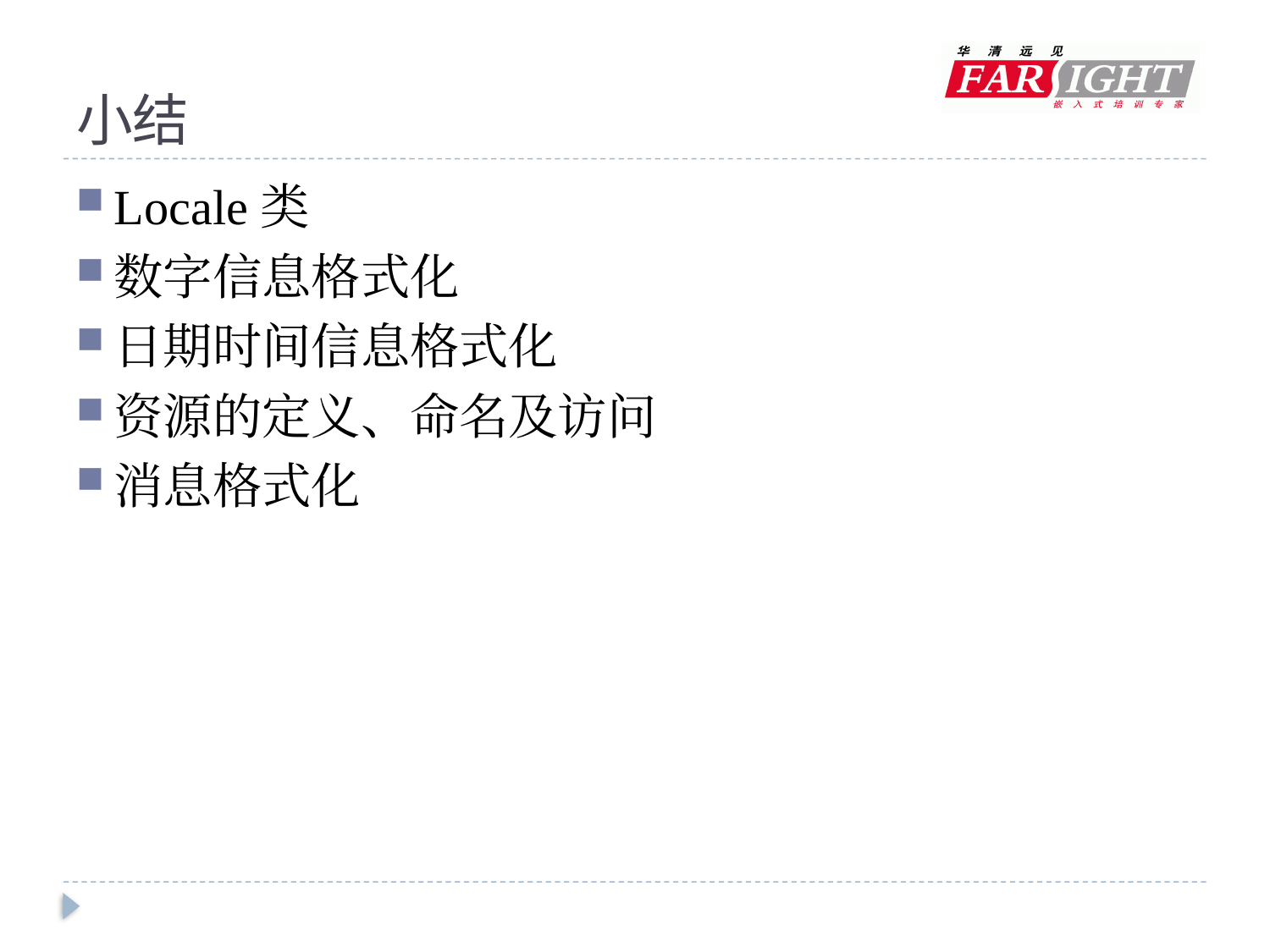

# 小结
Locale类
数字信息格式化
日期时间信息格式化
资源的定义、命名及访问
消息格式化